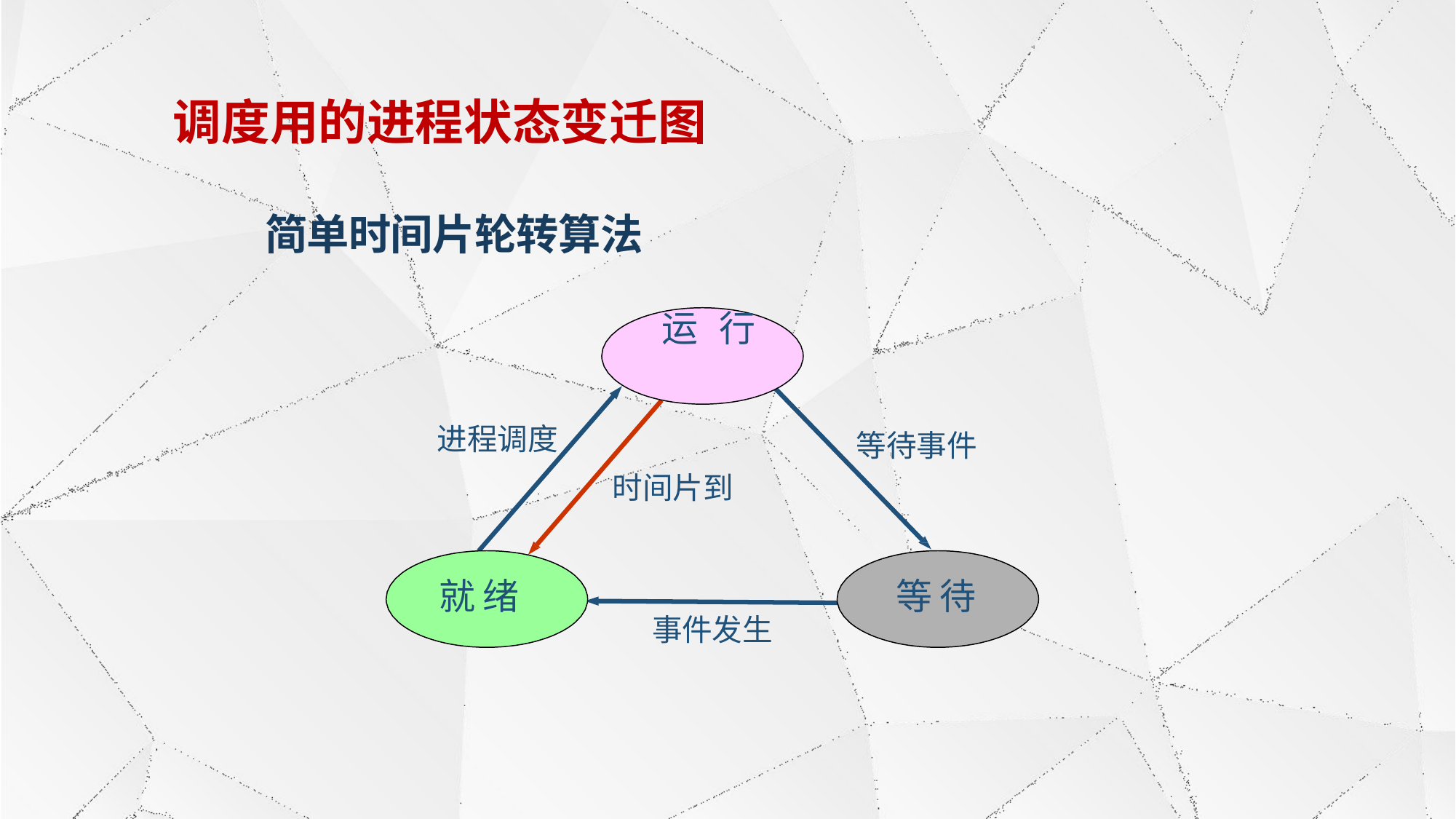

# 调度用的进程状态变迁图
简单时间片轮转算法

运	行

进程调度
等待事件
时间片到

就 绪
等 待
事件发生